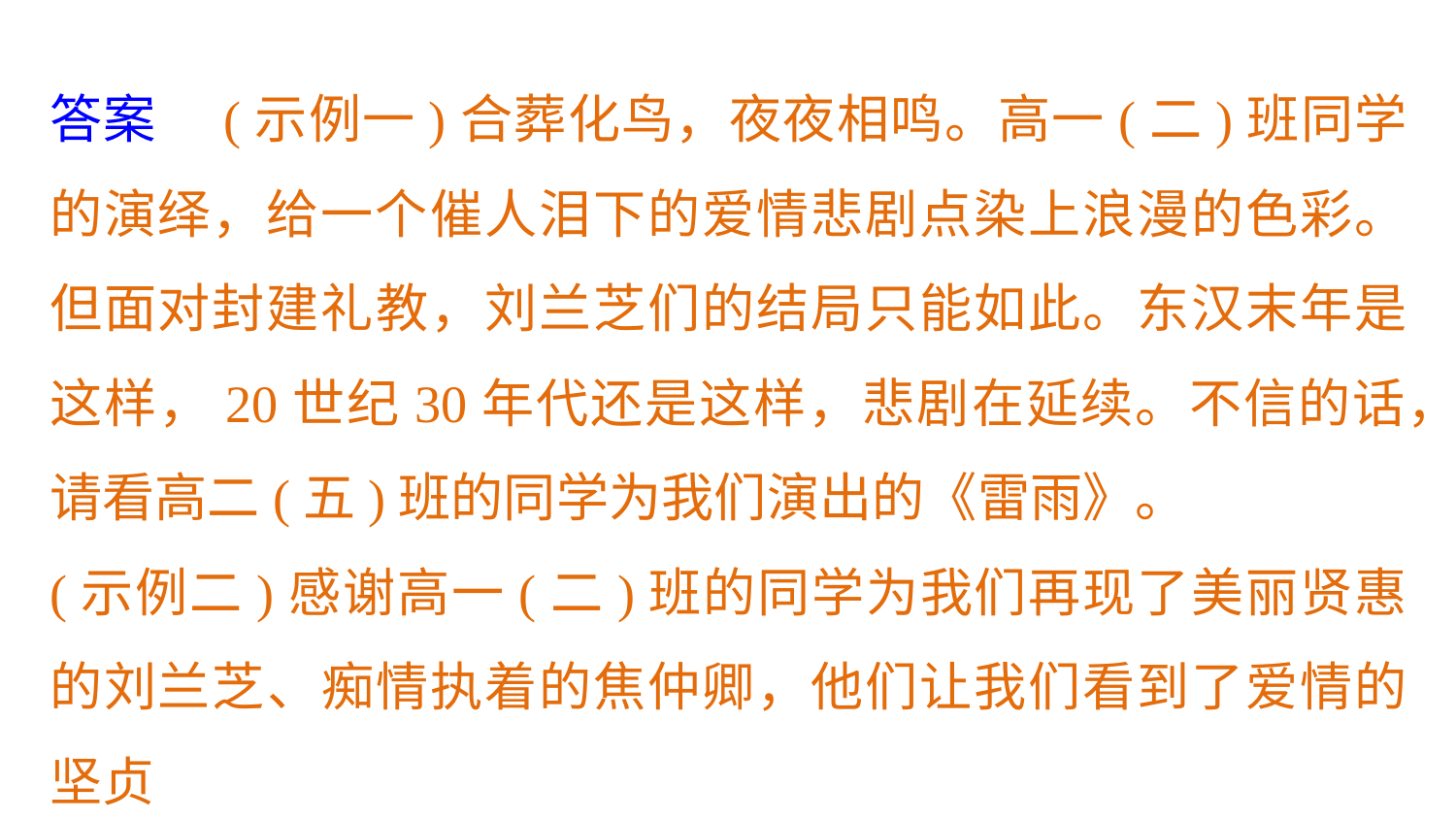

答案　(示例一)合葬化鸟，夜夜相鸣。高一(二)班同学的演绎，给一个催人泪下的爱情悲剧点染上浪漫的色彩。但面对封建礼教，刘兰芝们的结局只能如此。东汉末年是这样，20世纪30年代还是这样，悲剧在延续。不信的话，请看高二(五)班的同学为我们演出的《雷雨》。
(示例二)感谢高一(二)班的同学为我们再现了美丽贤惠的刘兰芝、痴情执着的焦仲卿，他们让我们看到了爱情的坚贞